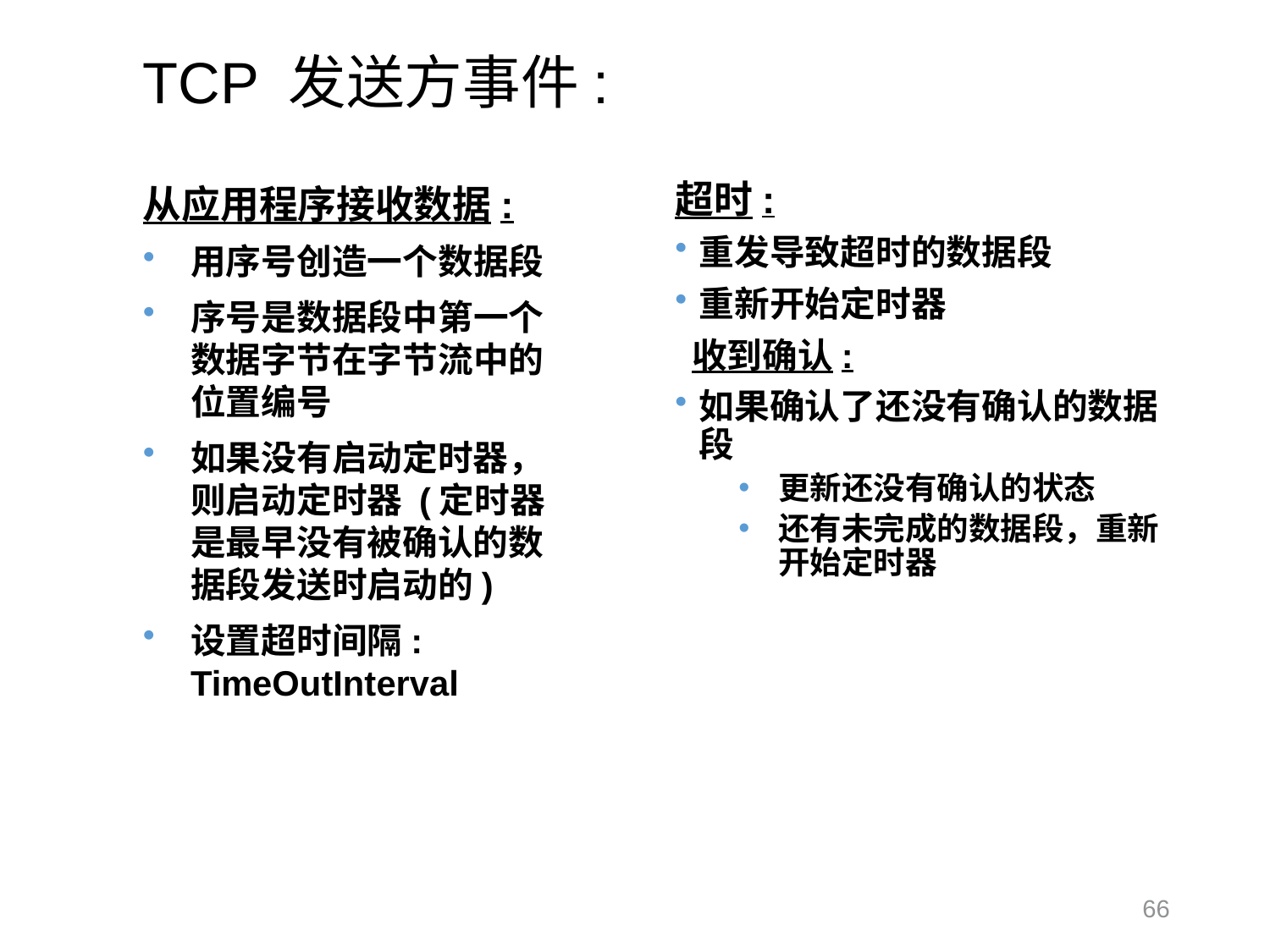

# TCP 发送方事件:
从应用程序接收数据:
用序号创造一个数据段
序号是数据段中第一个数据字节在字节流中的位置编号
如果没有启动定时器，则启动定时器 (定时器是最早没有被确认的数据段发送时启动的)
设置超时间隔: TimeOutInterval
超时:
重发导致超时的数据段
重新开始定时器
 收到确认:
如果确认了还没有确认的数据段
更新还没有确认的状态
还有未完成的数据段，重新开始定时器

66